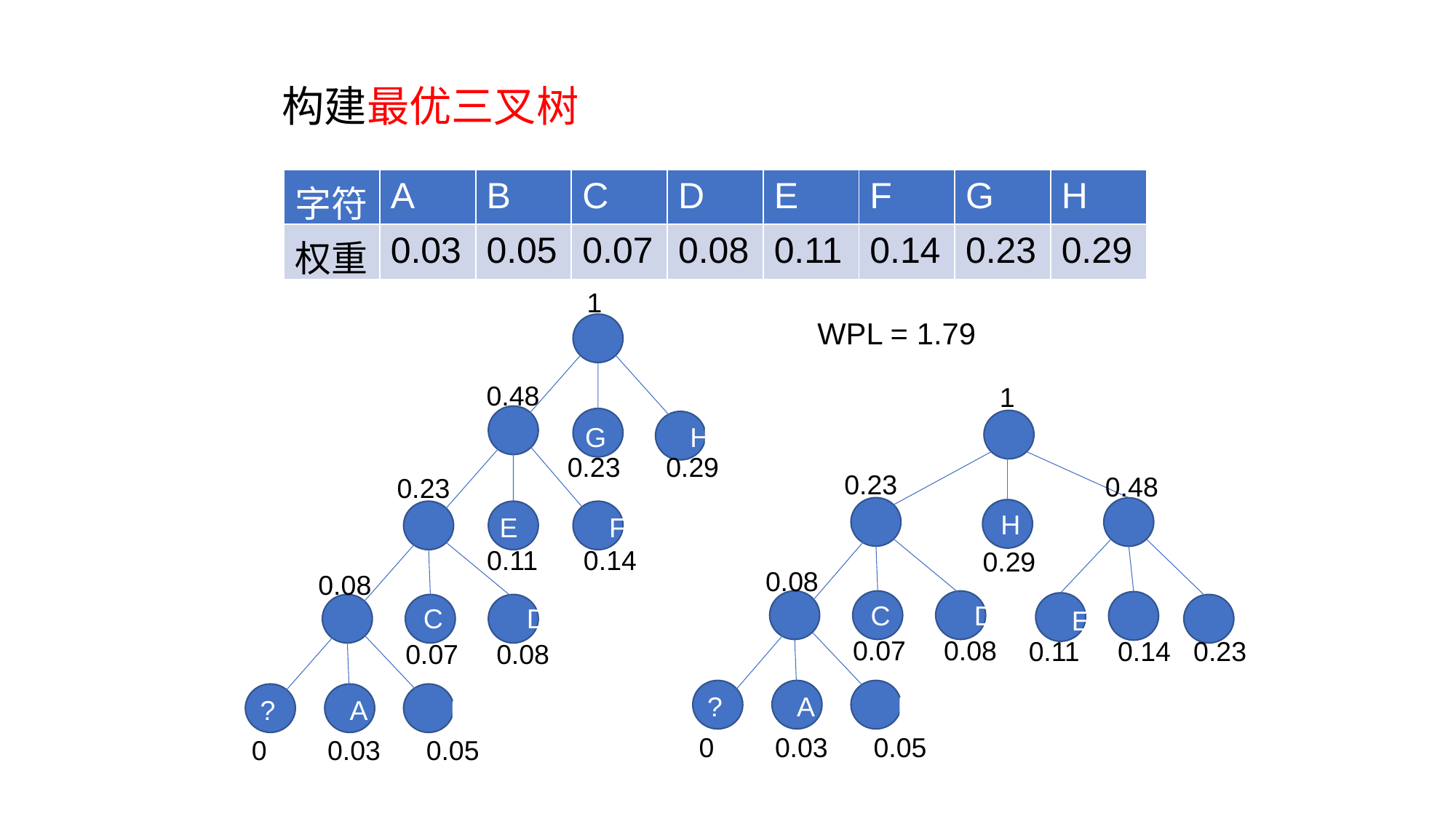

构建最优三叉树
| 字符 | A | B | C | D | E | F | G | H |
| --- | --- | --- | --- | --- | --- | --- | --- | --- |
| 权重 | 0.03 | 0.05 | 0.07 | 0.08 | 0.11 | 0.14 | 0.23 | 0.29 |
1
WPL = 1.79

0.48
1

G           H
0.23      0.29
0.23
0.48
0.23

H

E            F
0.11      0.14
0.29
0.08
0.08

C           D

C           D
             E          F         G
0.07     0.08
0.11     0.14   0.23
0.07     0.08

?          A           B
?          A           B
0        0.03      0.05
0        0.03      0.05